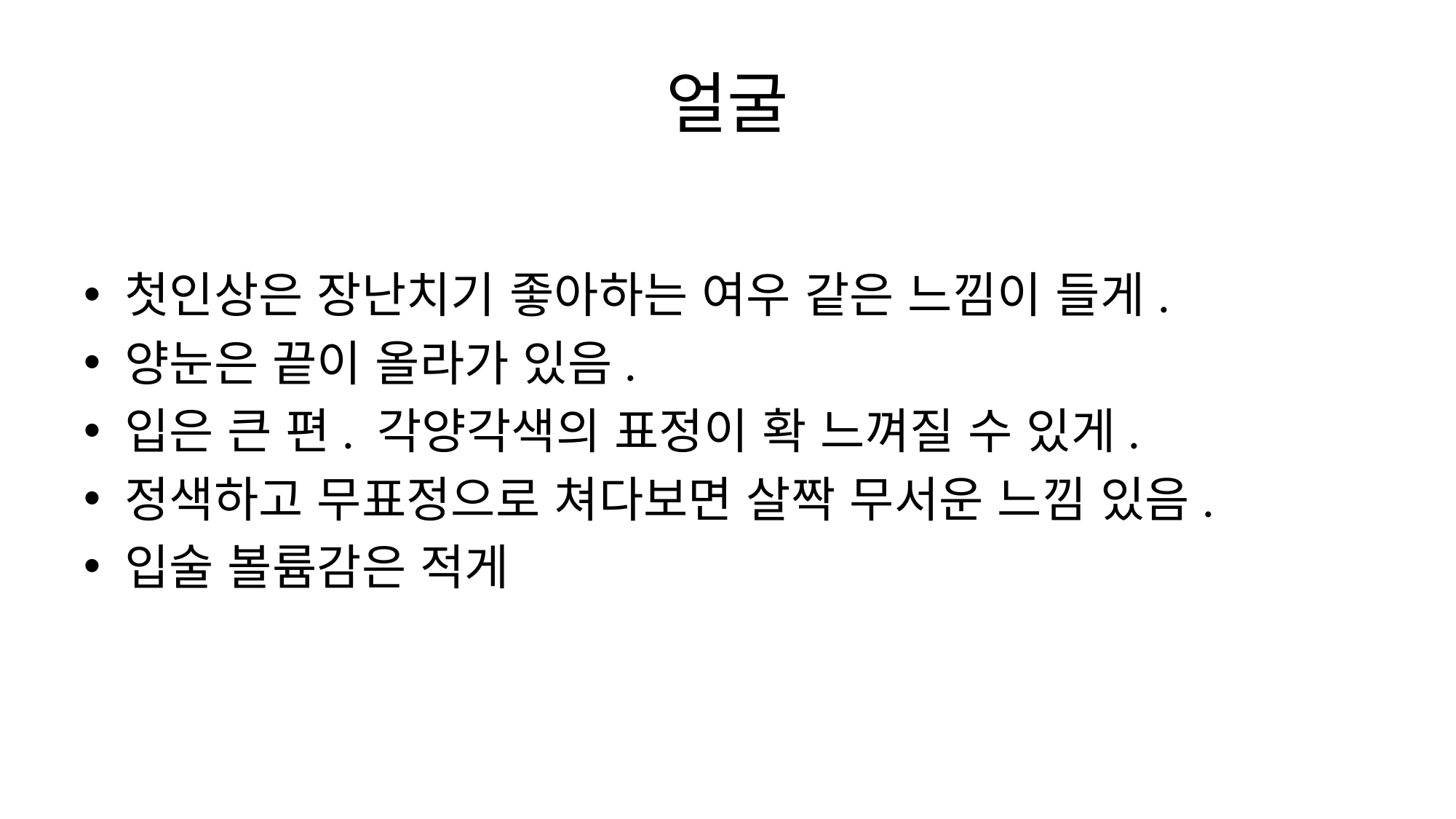

# 얼굴

첫인상은 장난치기 좋아하는 여우 같은 느낌이 들게.
양눈은 끝이 올라가 있음.
입은 큰 편. 각양각색의 표정이 확 느껴질 수 있게.
정색하고 무표정으로 쳐다보면 살짝 무서운 느낌 있음.
입술 볼륨감은 적게